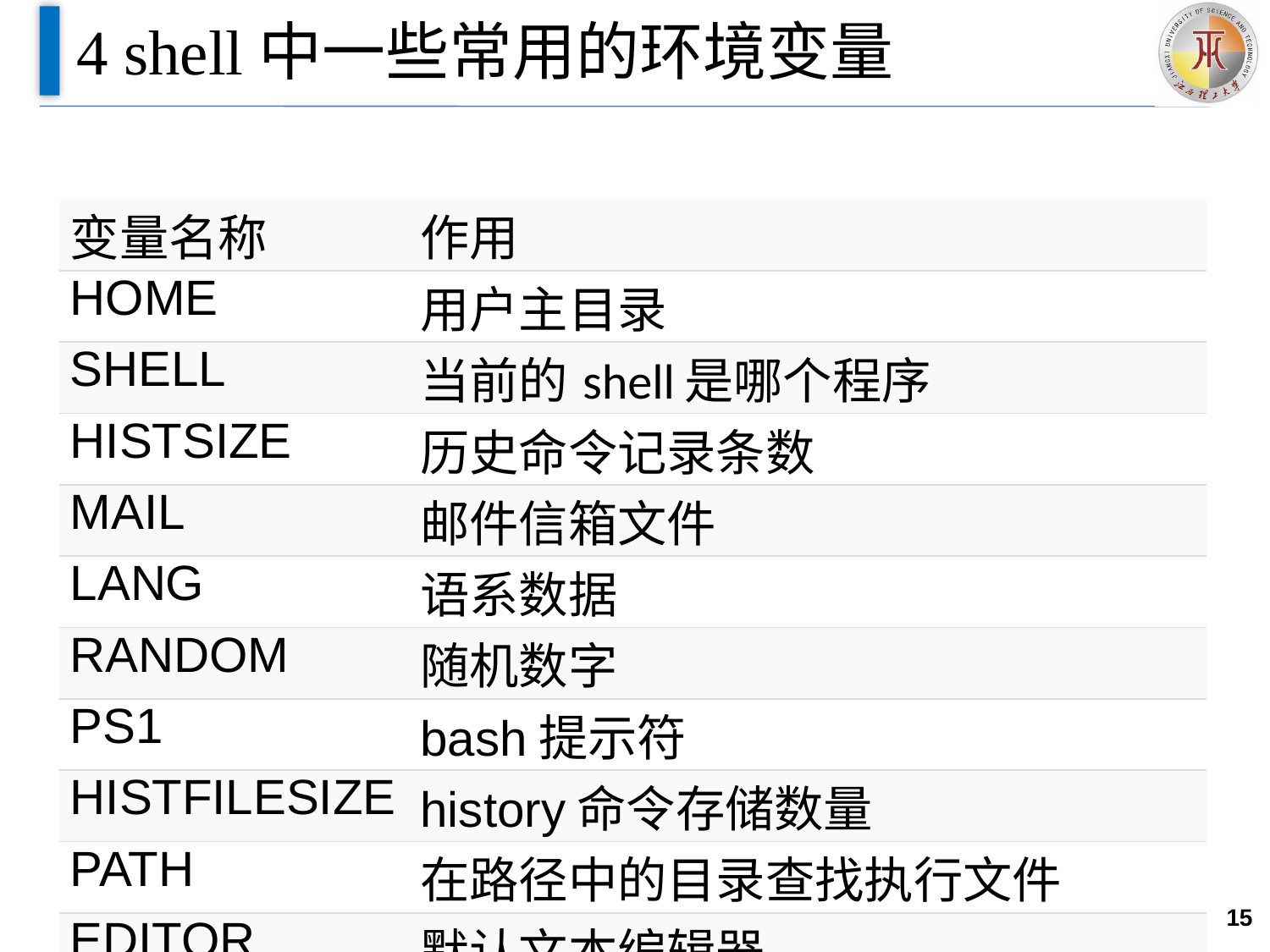

# 4 shell中一些常用的环境变量

| 变量名称 | 作用 |
| --- | --- |
| HOME | 用户主目录 |
| SHELL | 当前的shell是哪个程序 |
| HISTSIZE | 历史命令记录条数 |
| MAIL | 邮件信箱文件 |
| LANG | 语系数据 |
| RANDOM | 随机数字 |
| PS1 | bash提示符 |
| HISTFILESIZE | history命令存储数量 |
| PATH | 在路径中的目录查找执行文件 |
| EDITOR | 默认文本编辑器 |
15